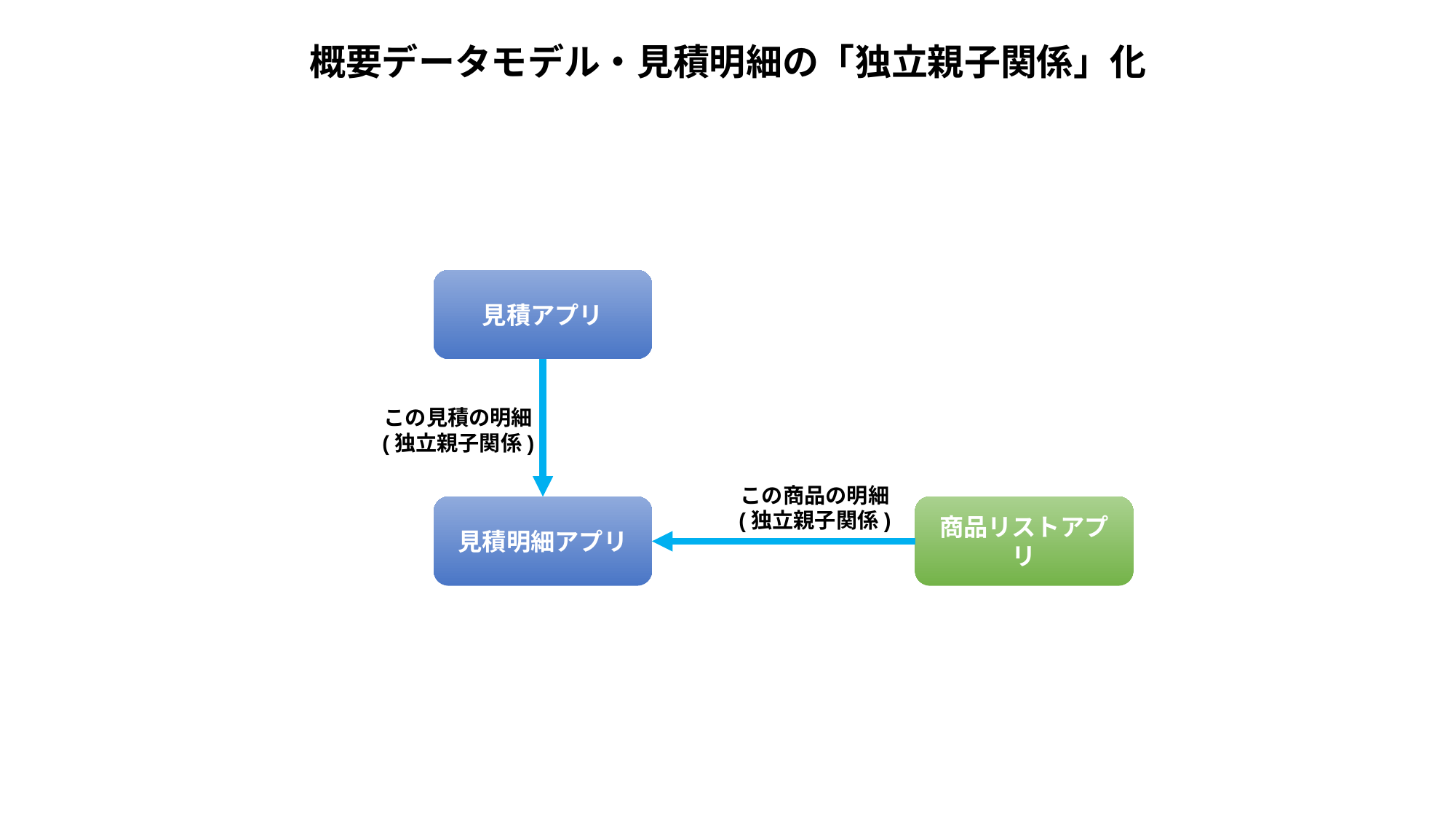

# 概要データモデル・見積明細の「独立親子関係」化
見積アプリ
この見積の明細
(独立親子関係)
この商品の明細
(独立親子関係)
見積明細アプリ
商品リストアプリ